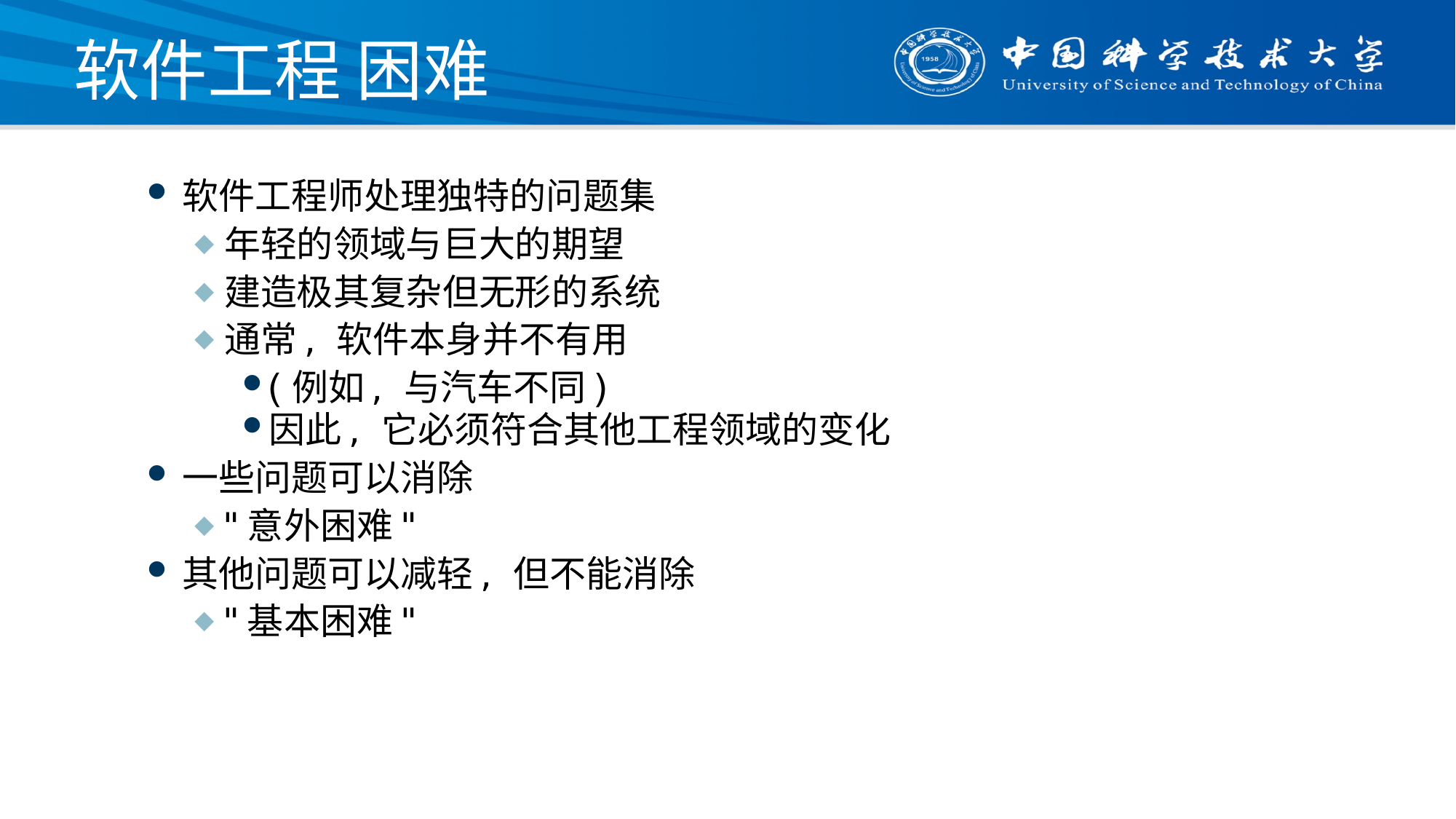

# 软件工程 困难
软件工程师处理独特的问题集
年轻的领域与巨大的期望
建造极其复杂但无形的系统
通常, 软件本身并不有用
(例如, 与汽车不同)
因此, 它必须符合其他工程领域的变化
一些问题可以消除
"意外困难"
其他问题可以减轻, 但不能消除
"基本困难"